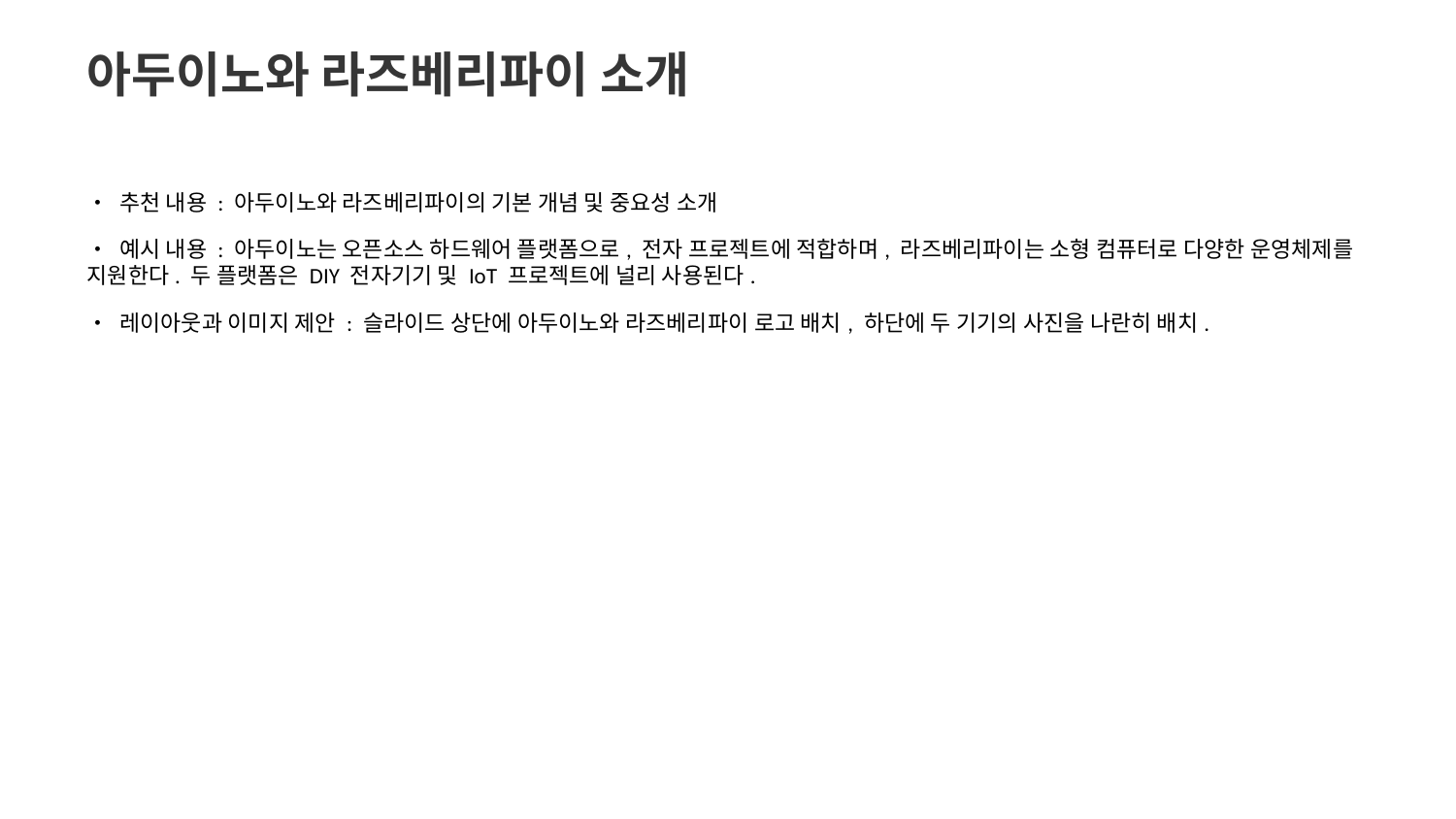

아두이노와 라즈베리파이 소개
• 추천 내용 : 아두이노와 라즈베리파이의 기본 개념 및 중요성 소개
• 예시 내용 : 아두이노는 오픈소스 하드웨어 플랫폼으로, 전자 프로젝트에 적합하며, 라즈베리파이는 소형 컴퓨터로 다양한 운영체제를 지원한다. 두 플랫폼은 DIY 전자기기 및 IoT 프로젝트에 널리 사용된다.
• 레이아웃과 이미지 제안 : 슬라이드 상단에 아두이노와 라즈베리파이 로고 배치, 하단에 두 기기의 사진을 나란히 배치.